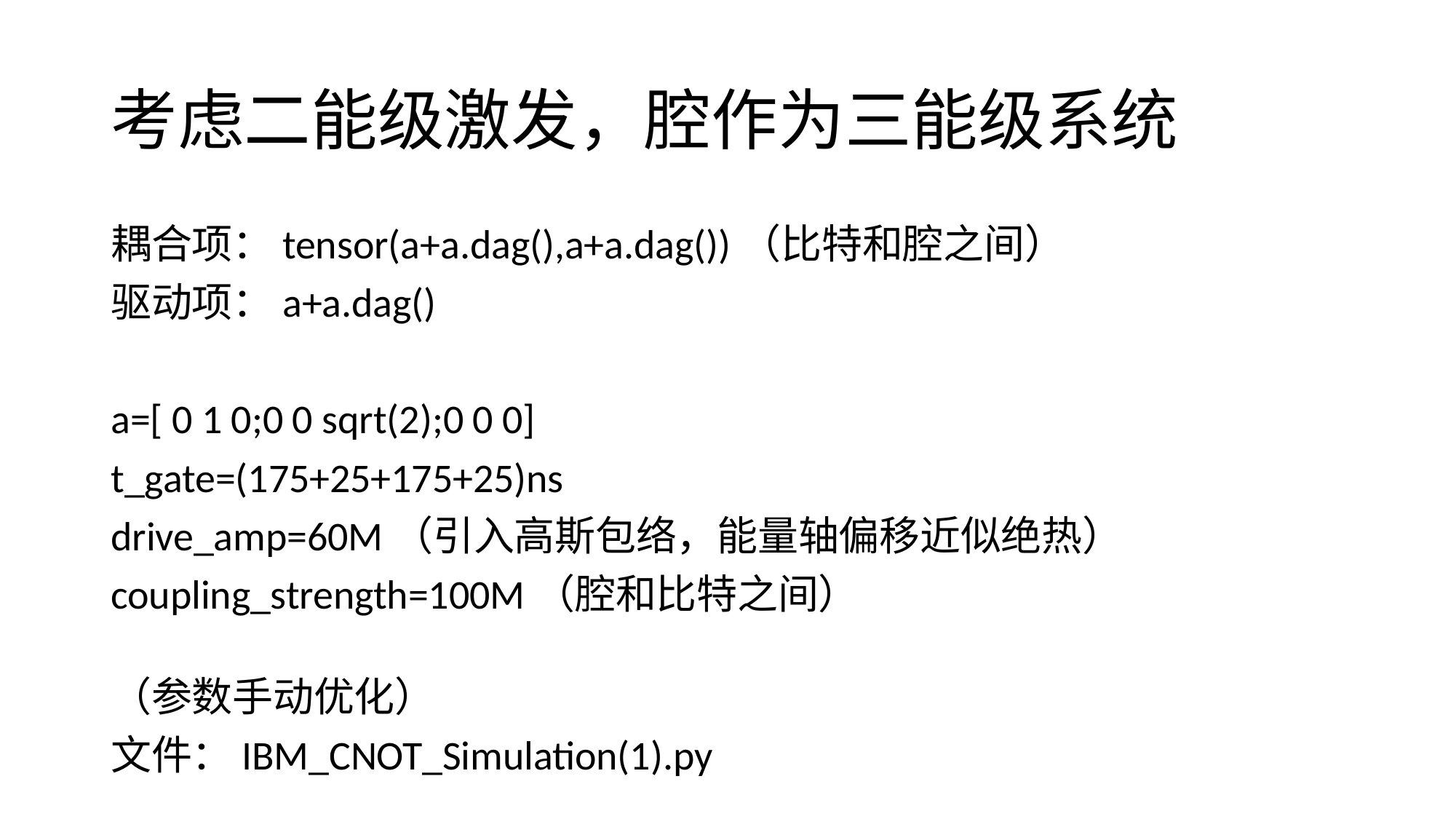

# 考虑二能级激发，腔作为三能级系统
耦合项：tensor(a+a.dag(),a+a.dag())（比特和腔之间）
驱动项：a+a.dag()

a=[ 0 1 0;0 0 sqrt(2);0 0 0]
t_gate=(175+25+175+25)ns
drive_amp=60M（引入高斯包络，能量轴偏移近似绝热）
coupling_strength=100M（腔和比特之间）
（参数手动优化）
文件：IBM_CNOT_Simulation(1).py